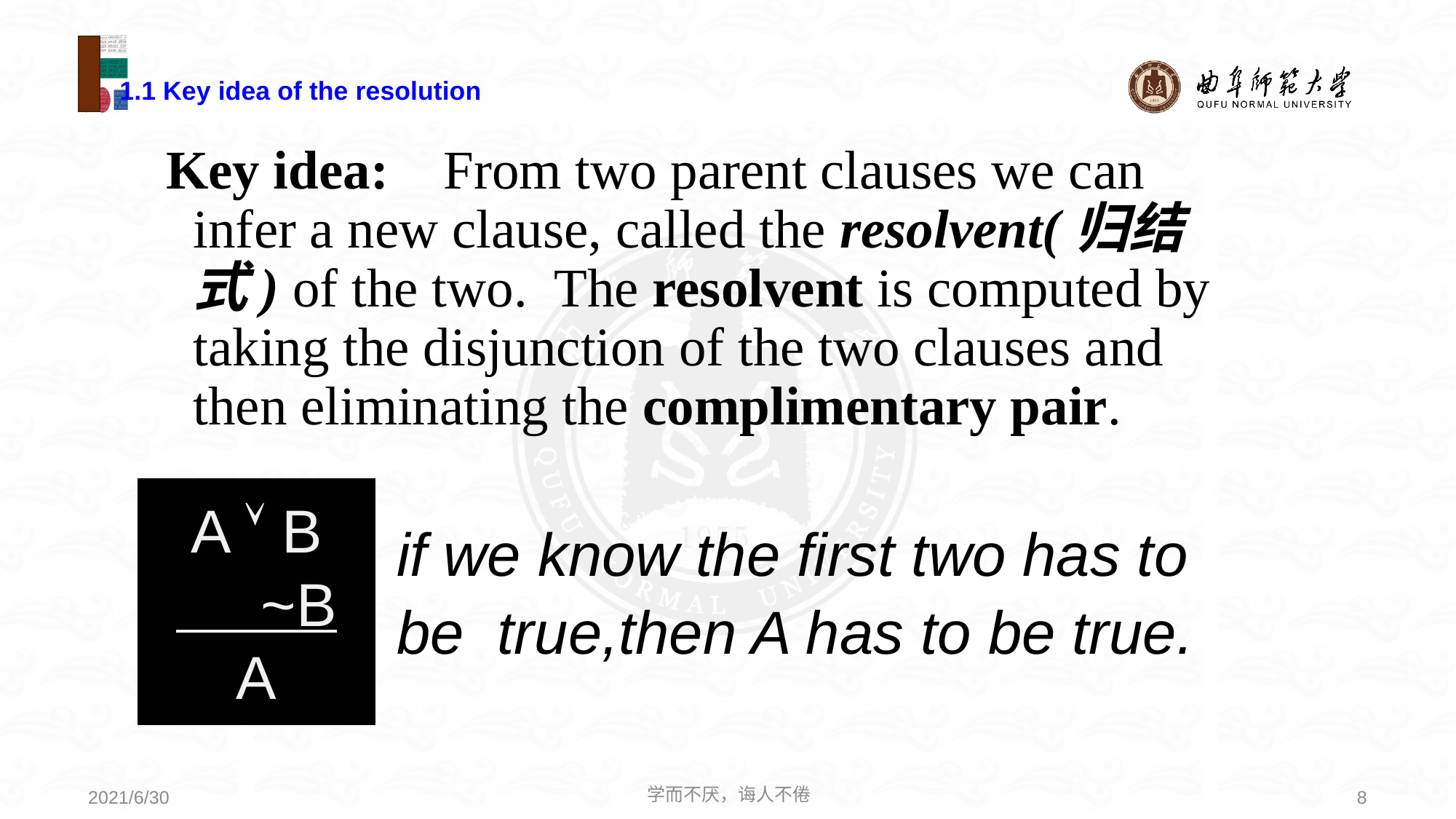

# 1.1 Key idea of the resolution
Key idea:    From two parent clauses we can infer a new clause, called the resolvent(归结式) of the two.  The resolvent is computed by taking the disjunction of the two clauses and then eliminating the complimentary pair.
A ∨ B
     ~B
A
if we know the first two has to
be  true,then A has to be true.
学而不厌，诲人不倦
8
2021/6/30